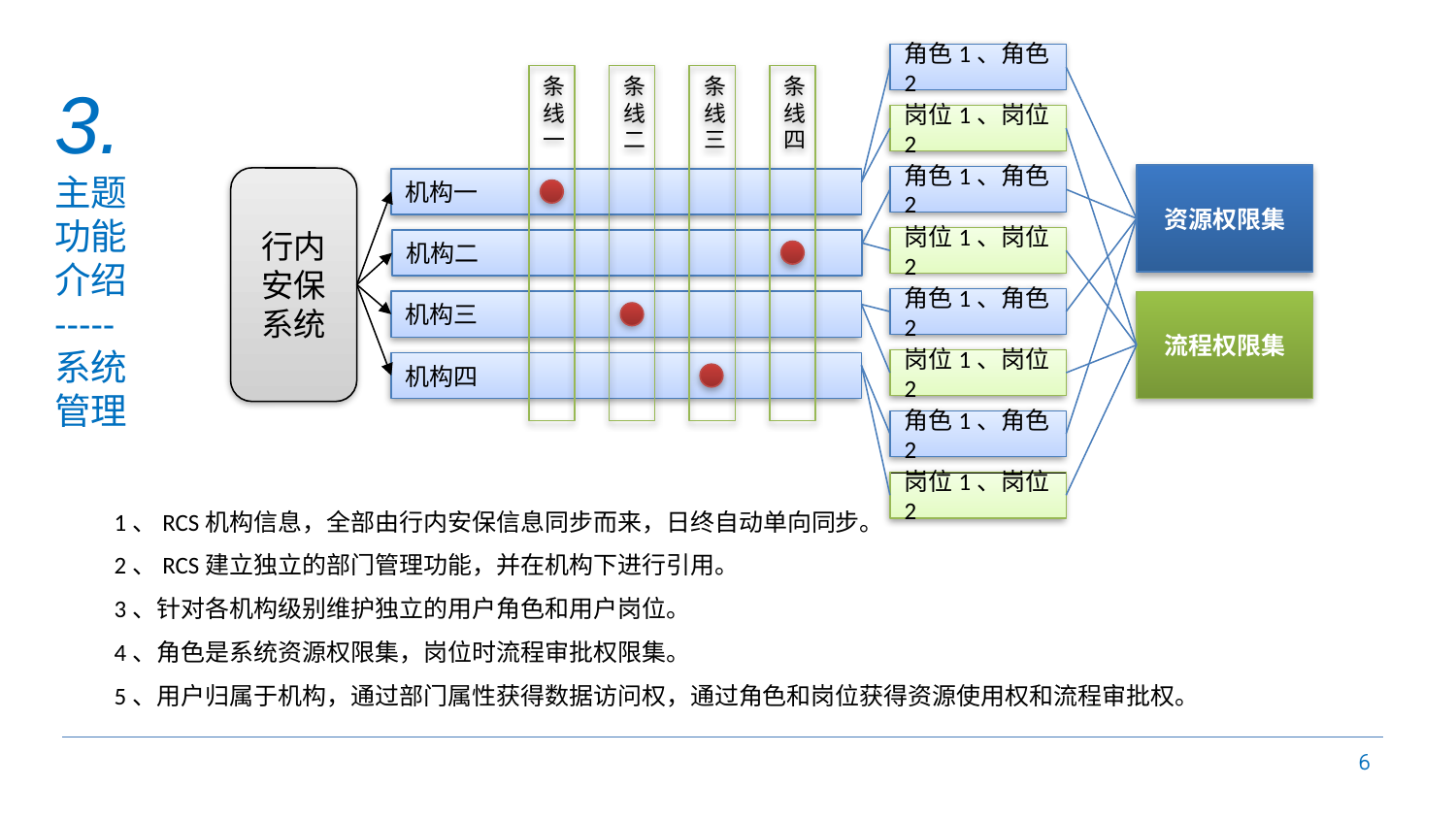

角色1、角色2
条线一
条线二
条线三
条线四
# 3. 主题 功能 介绍 ----- 系统 管理
岗位1、岗位2
资源权限集
角色1、角色2
行内安保系统
机构一

岗位1、岗位2
机构二

角色1、角色2
机构三
流程权限集

岗位1、岗位2
机构四

角色1、角色2
岗位1、岗位2
1、RCS机构信息，全部由行内安保信息同步而来，日终自动单向同步。
2、RCS建立独立的部门管理功能，并在机构下进行引用。
3、针对各机构级别维护独立的用户角色和用户岗位。
4、角色是系统资源权限集，岗位时流程审批权限集。
5、用户归属于机构，通过部门属性获得数据访问权，通过角色和岗位获得资源使用权和流程审批权。
6